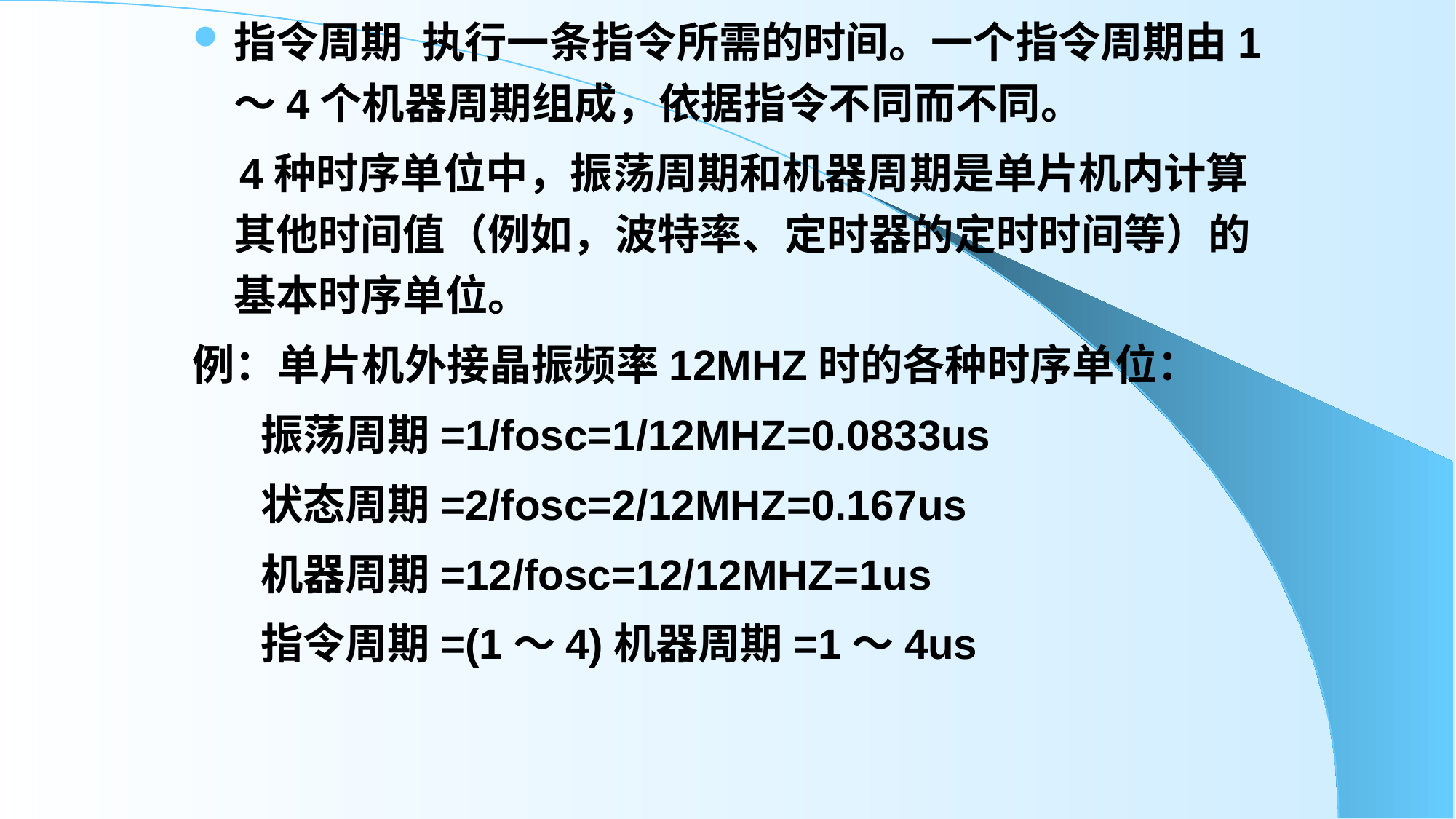

指令周期  执行一条指令所需的时间。一个指令周期由1～4个机器周期组成，依据指令不同而不同。
    4种时序单位中，振荡周期和机器周期是单片机内计算其他时间值（例如，波特率、定时器的定时时间等）的基本时序单位。
例：单片机外接晶振频率12MHZ时的各种时序单位：
      振荡周期=1/fosc=1/12MHZ=0.0833us
      状态周期=2/fosc=2/12MHZ=0.167us
      机器周期=12/fosc=12/12MHZ=1us
      指令周期=(1～4)机器周期=1～4us